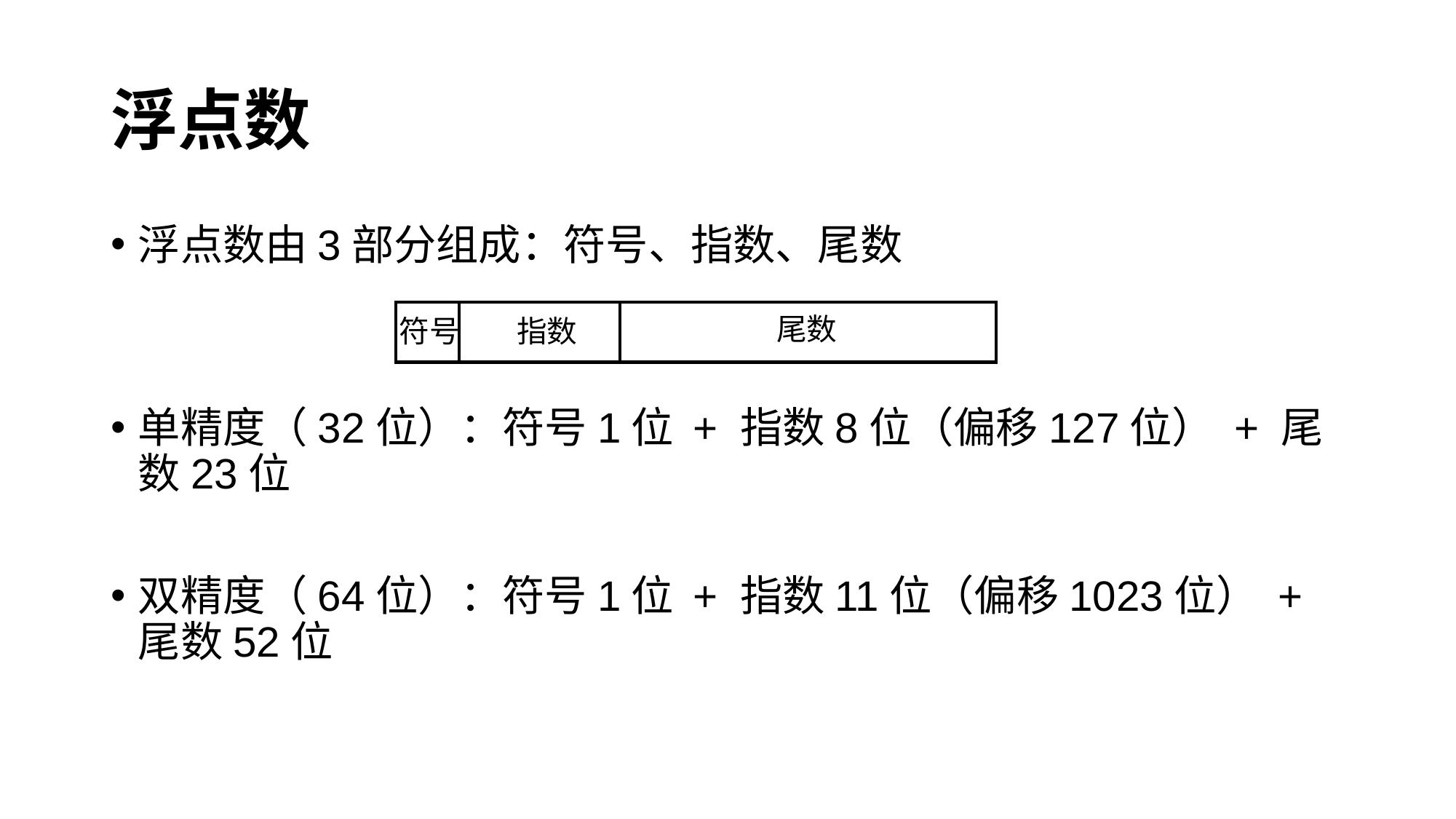

# 浮点数
浮点数由3部分组成：符号、指数、尾数

单精度（32位）：符号1位 + 指数8位（偏移127位） + 尾数23位

双精度（64位）：符号1位 + 指数11位（偏移1023位） + 尾数52位

尾数
符号
指数